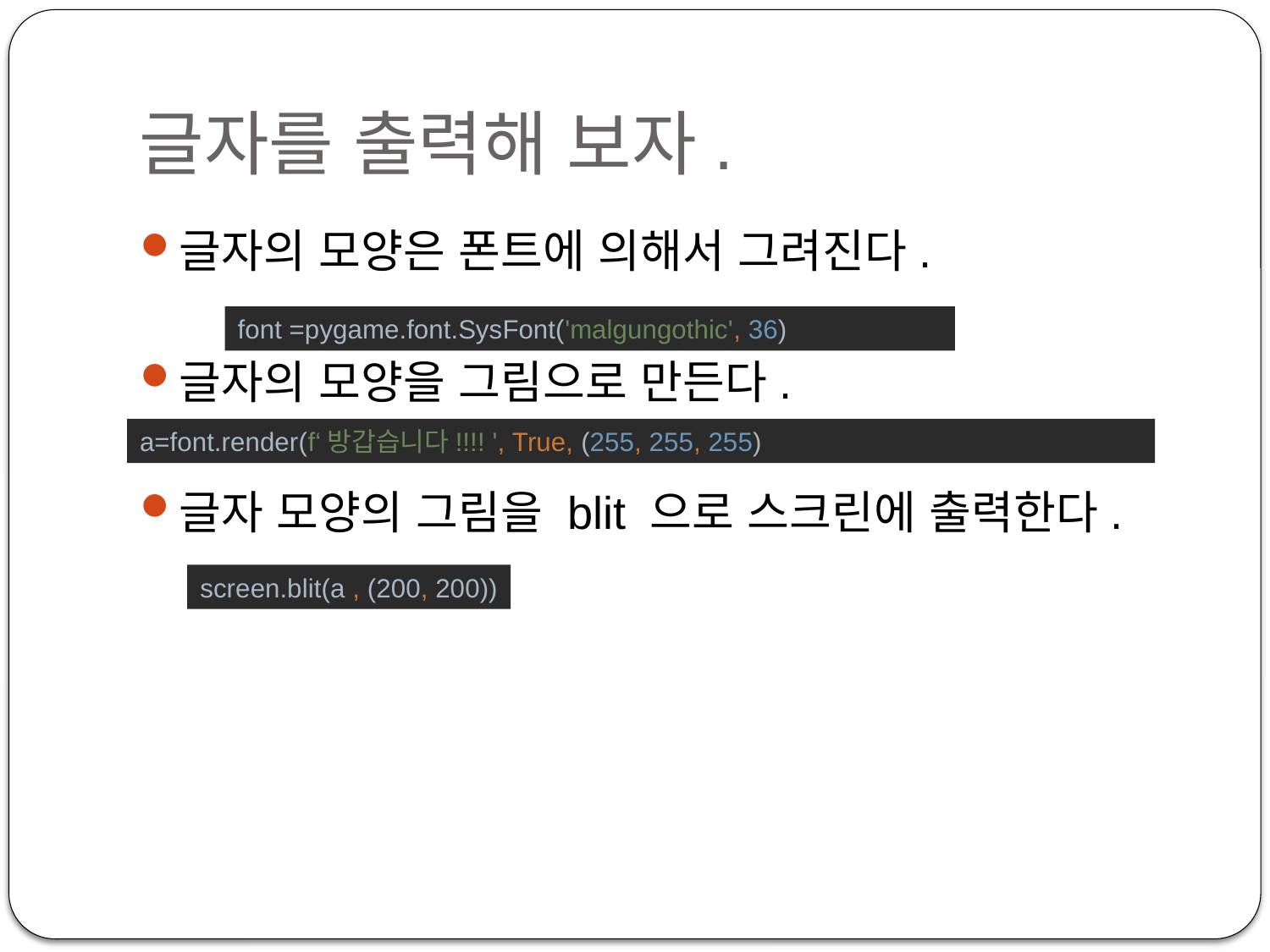

# 글자를 출력해 보자.
글자의 모양은 폰트에 의해서 그려진다.

글자의 모양을 그림으로 만든다.

글자 모양의 그림을 blit 으로 스크린에 출력한다.

font =pygame.font.SysFont('malgungothic', 36)
a=font.render(f‘방갑습니다!!!! ', True, (255, 255, 255)
screen.blit(a , (200, 200))